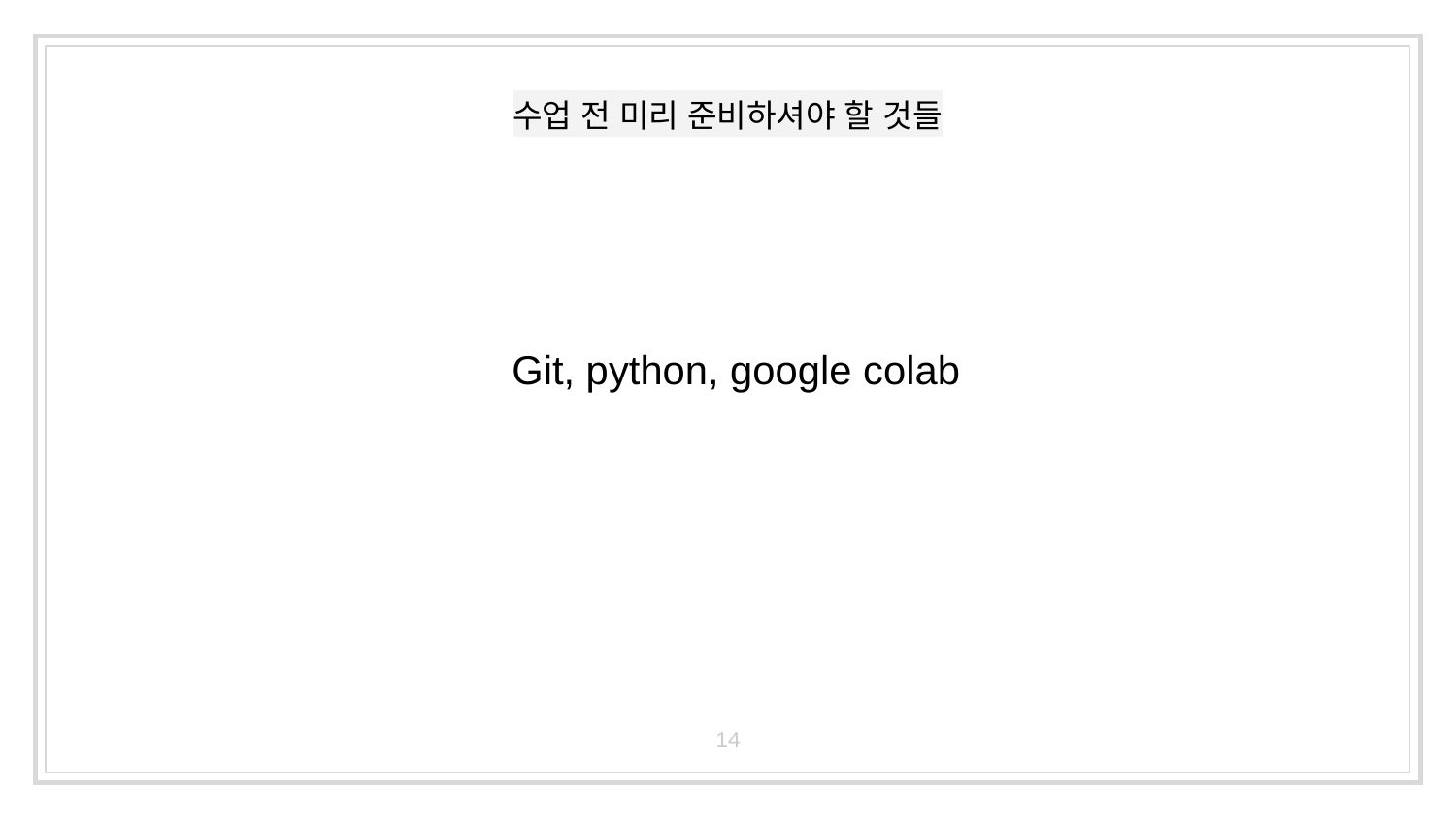

# 수업 전 미리 준비하셔야 할 것들
Git, python, google colab
14